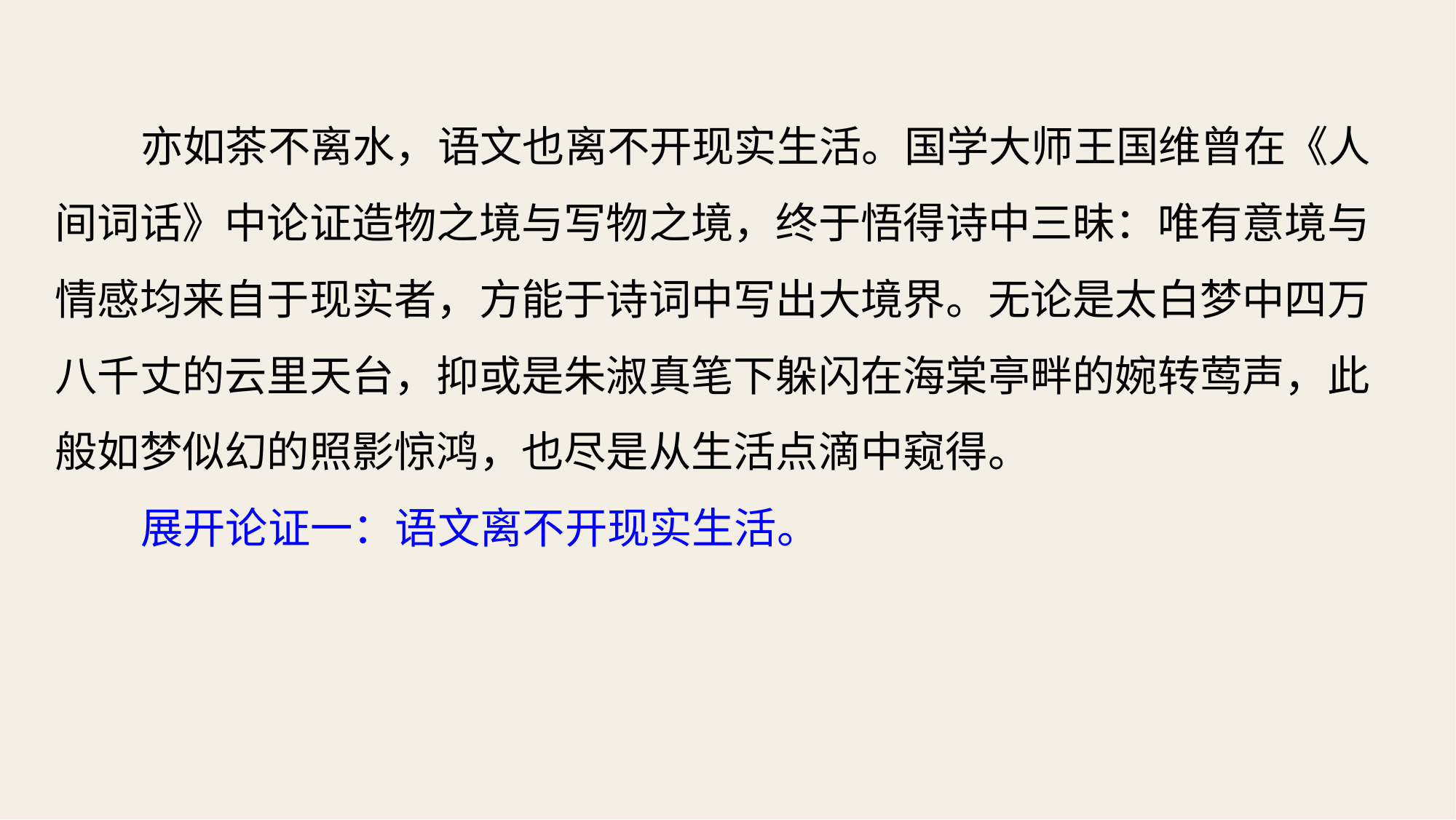

亦如茶不离水，语文也离不开现实生活。国学大师王国维曾在《人间词话》中论证造物之境与写物之境，终于悟得诗中三昧：唯有意境与情感均来自于现实者，方能于诗词中写出大境界。无论是太白梦中四万八千丈的云里天台，抑或是朱淑真笔下躲闪在海棠亭畔的婉转莺声，此般如梦似幻的照影惊鸿，也尽是从生活点滴中窥得。
展开论证一：语文离不开现实生活。